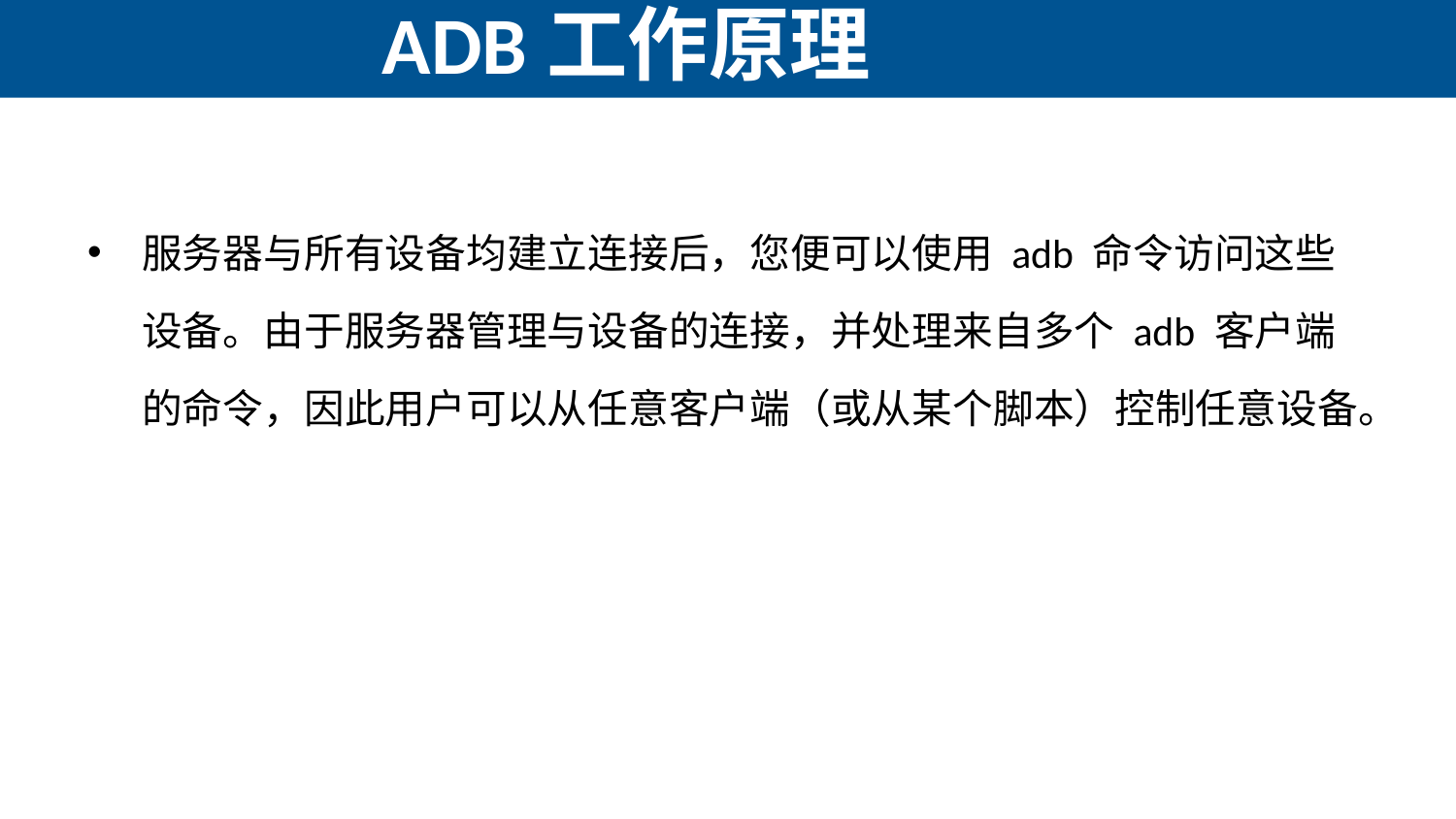

# ADB工作原理
服务器与所有设备均建立连接后，您便可以使用 adb 命令访问这些设备。由于服务器管理与设备的连接，并处理来自多个 adb 客户端的命令，因此用户可以从任意客户端（或从某个脚本）控制任意设备。